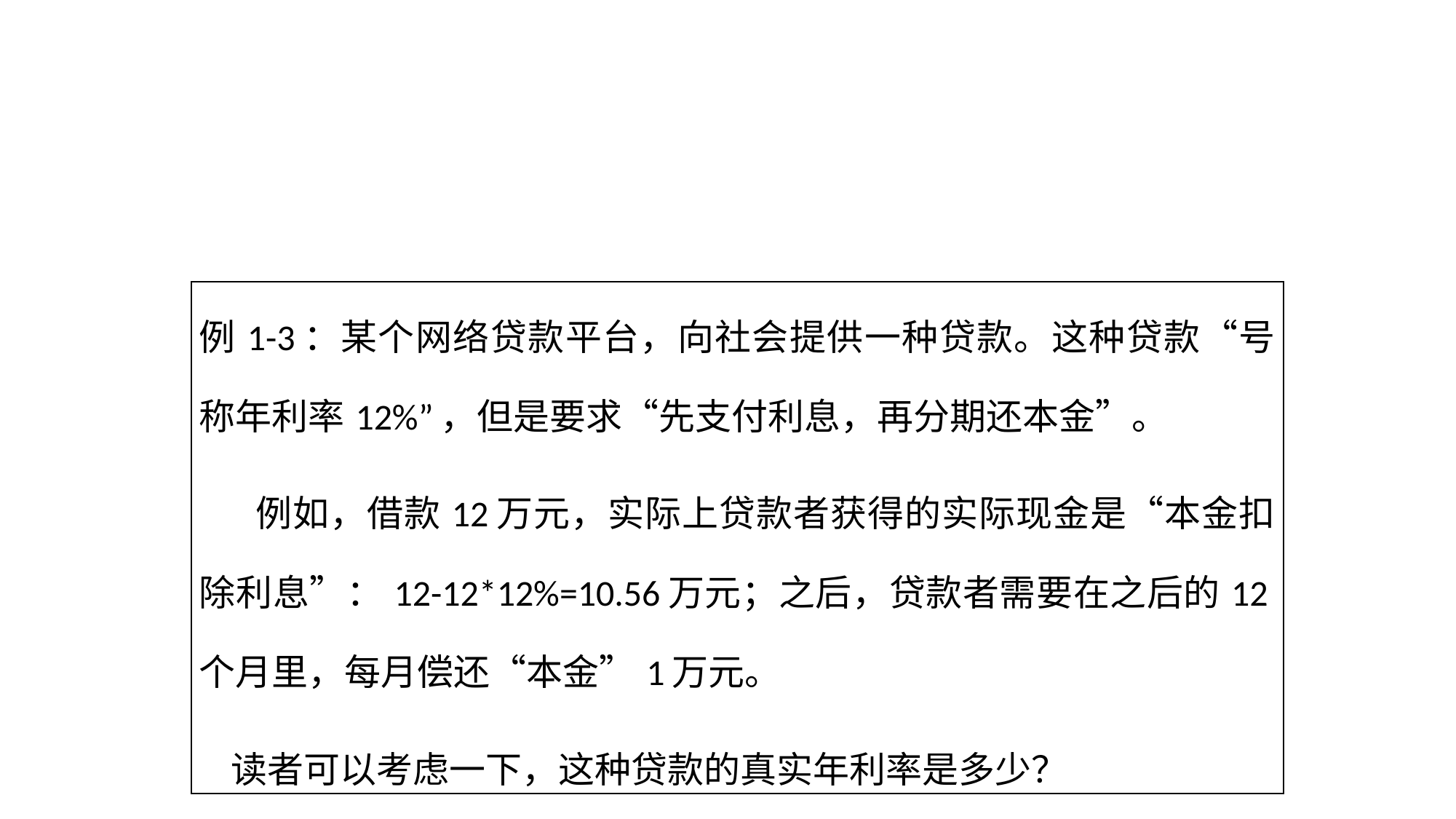

#
| 例1-3：某个网络贷款平台，向社会提供一种贷款。这种贷款“号称年利率12%”，但是要求“先支付利息，再分期还本金”。 例如，借款12万元，实际上贷款者获得的实际现金是“本金扣除利息”：12-12\*12%=10.56万元；之后，贷款者需要在之后的12个月里，每月偿还“本金”1万元。 读者可以考虑一下，这种贷款的真实年利率是多少？ |
| --- |